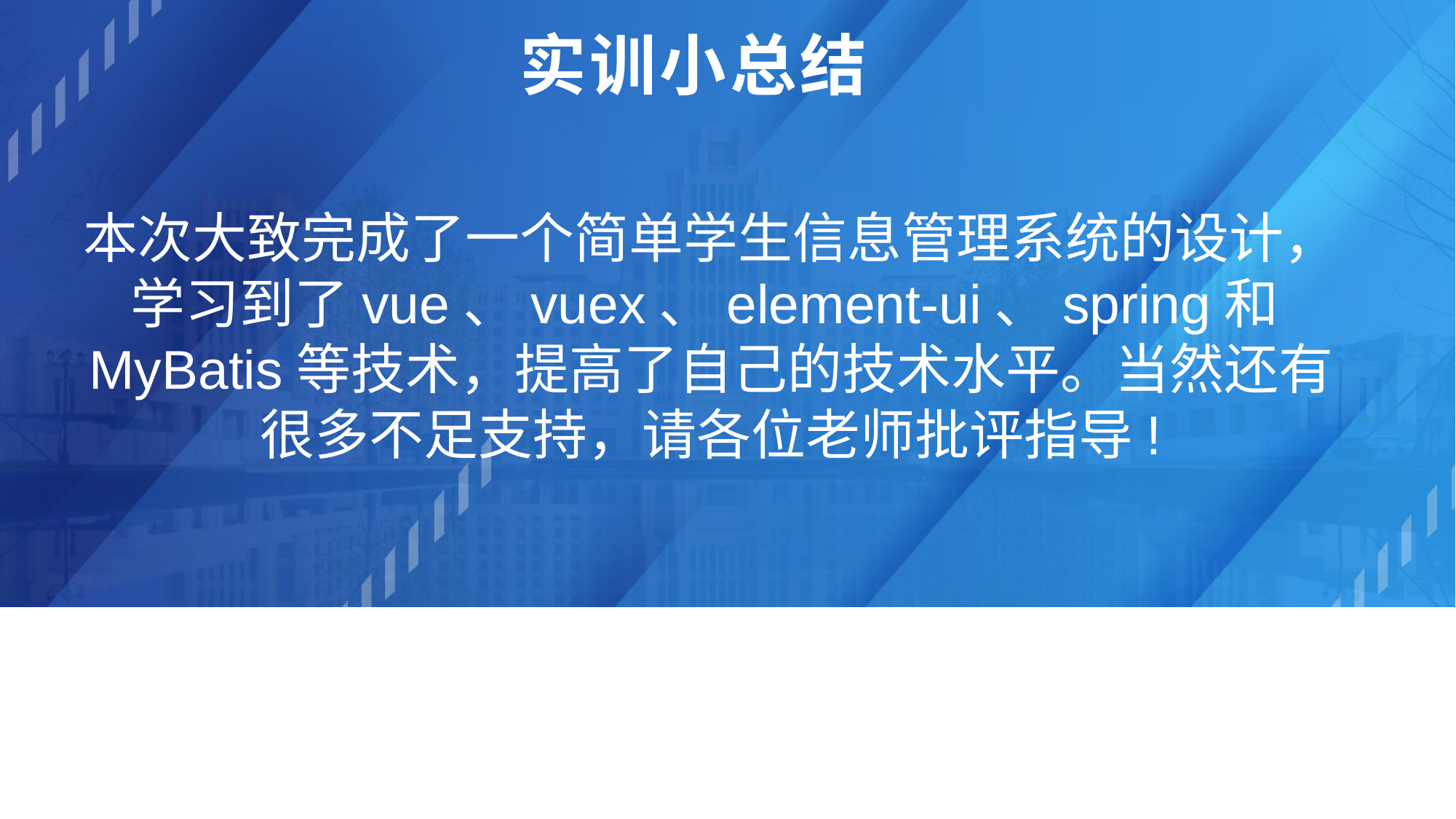

实训小总结
本次大致完成了一个简单学生信息管理系统的设计，学习到了vue、vuex、element-ui、spring和MyBatis等技术，提高了自己的技术水平。当然还有很多不足支持，请各位老师批评指导!